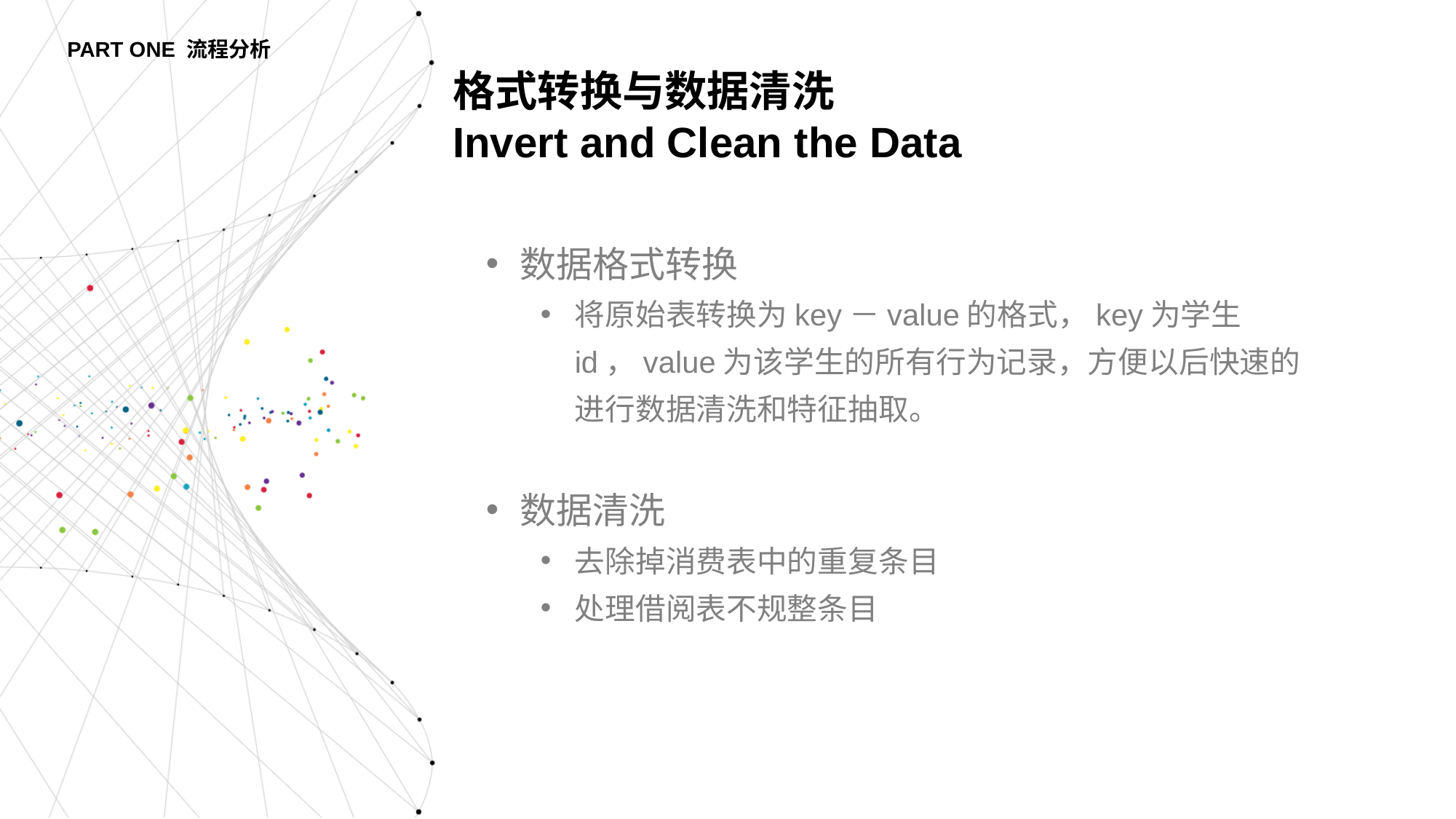

PART ONE 流程分析
格式转换与数据清洗
Invert and Clean the Data

数据格式转换
将原始表转换为key－value的格式，key为学生id，value为该学生的所有行为记录，方便以后快速的进行数据清洗和特征抽取。

数据清洗
去除掉消费表中的重复条目
处理借阅表不规整条目